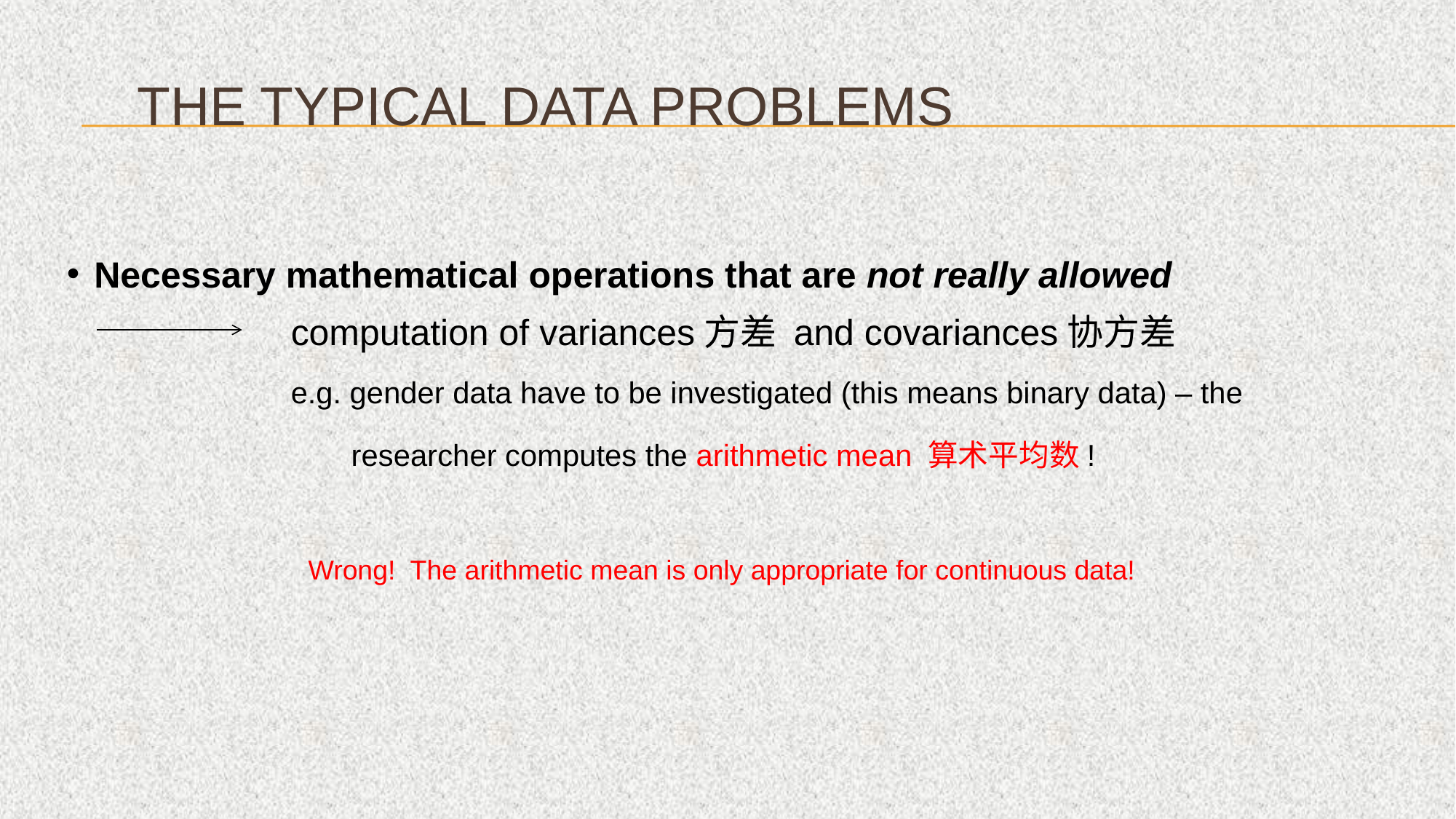

# The typical data problems
Necessary mathematical operations that are not really allowed
                      computation of variances方差 and covariances协方差
                      e.g. gender data have to be investigated (this means binary data) – the
                                  researcher computes the arithmetic mean 算术平均数!
              Wrong!  The arithmetic mean is only appropriate for continuous data!